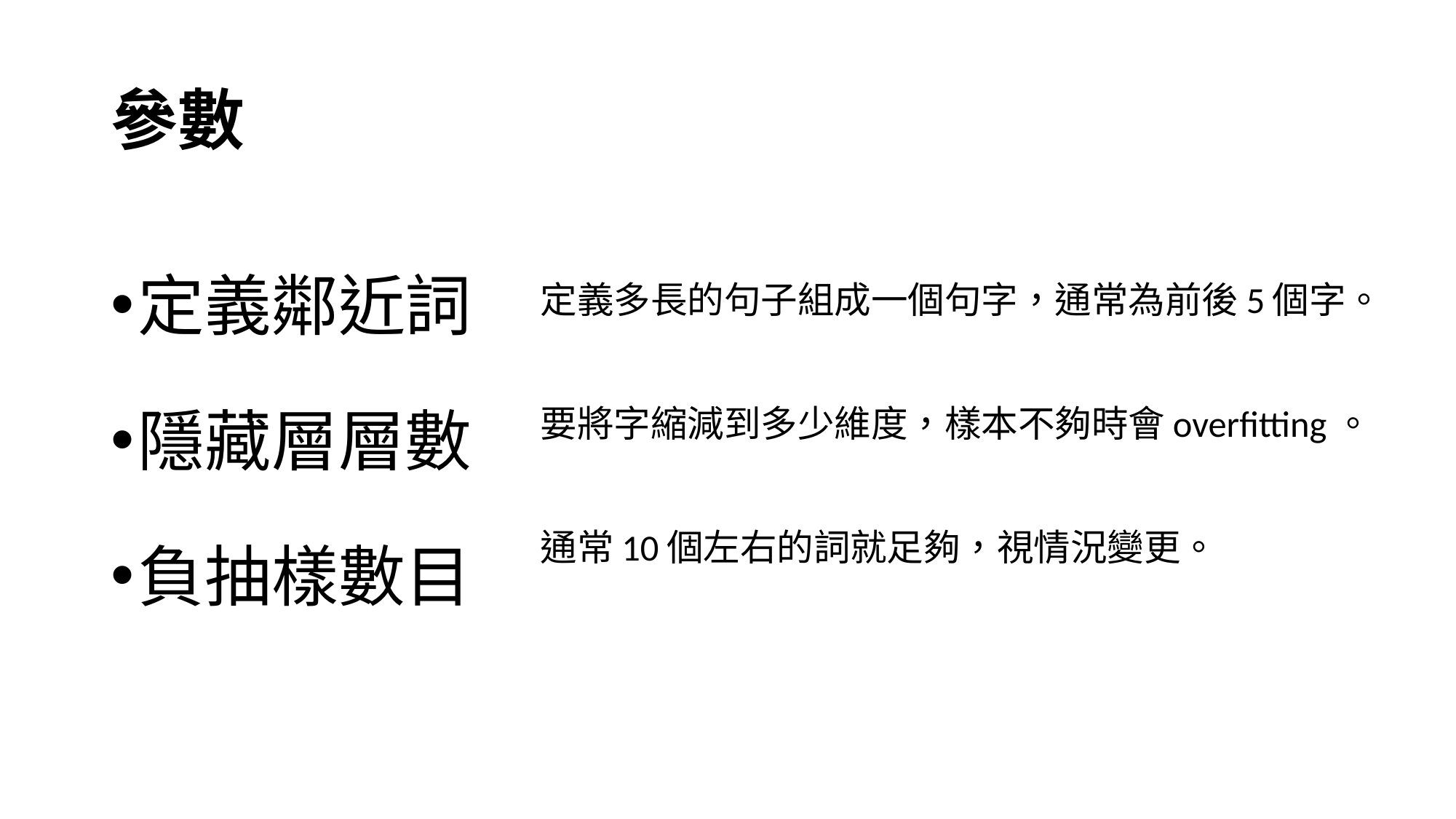

# 參數
定義多長的句子組成一個句字，通常為前後5個字。
要將字縮減到多少維度，樣本不夠時會overfitting。
通常10個左右的詞就足夠，視情況變更。
定義鄰近詞
隱藏層層數
負抽樣數目